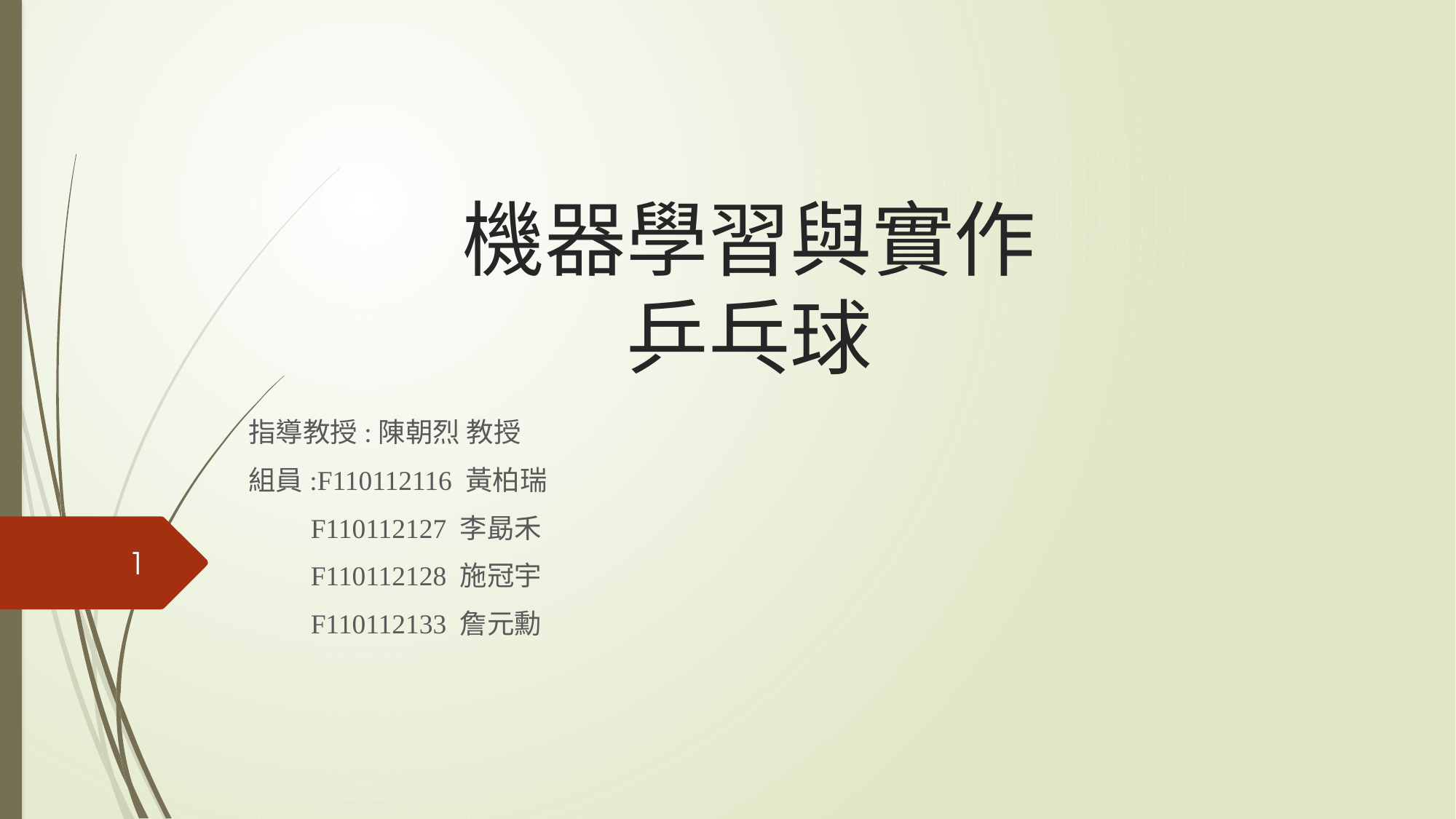

# 機器學習與實作 乒乓球
指導教授:陳朝烈 教授
組員:F110112116 黃柏瑞
         F110112127 李勗禾
         F110112128 施冠宇
         F110112133 詹元勳
1